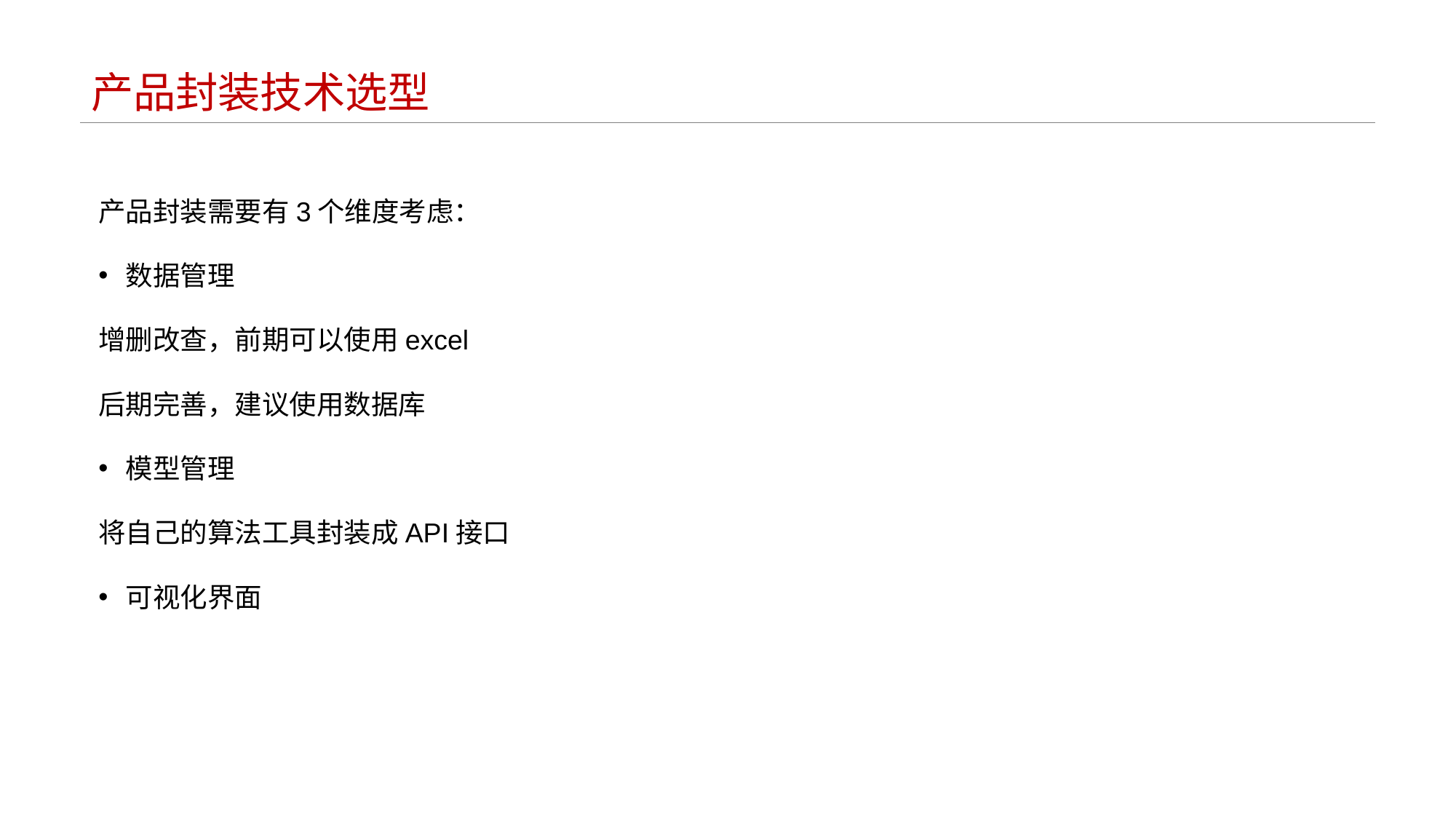

# 产品封装技术选型
产品封装需要有3个维度考虑：
数据管理
增删改查，前期可以使用excel
后期完善，建议使用数据库
模型管理
将自己的算法工具封装成API接口
可视化界面